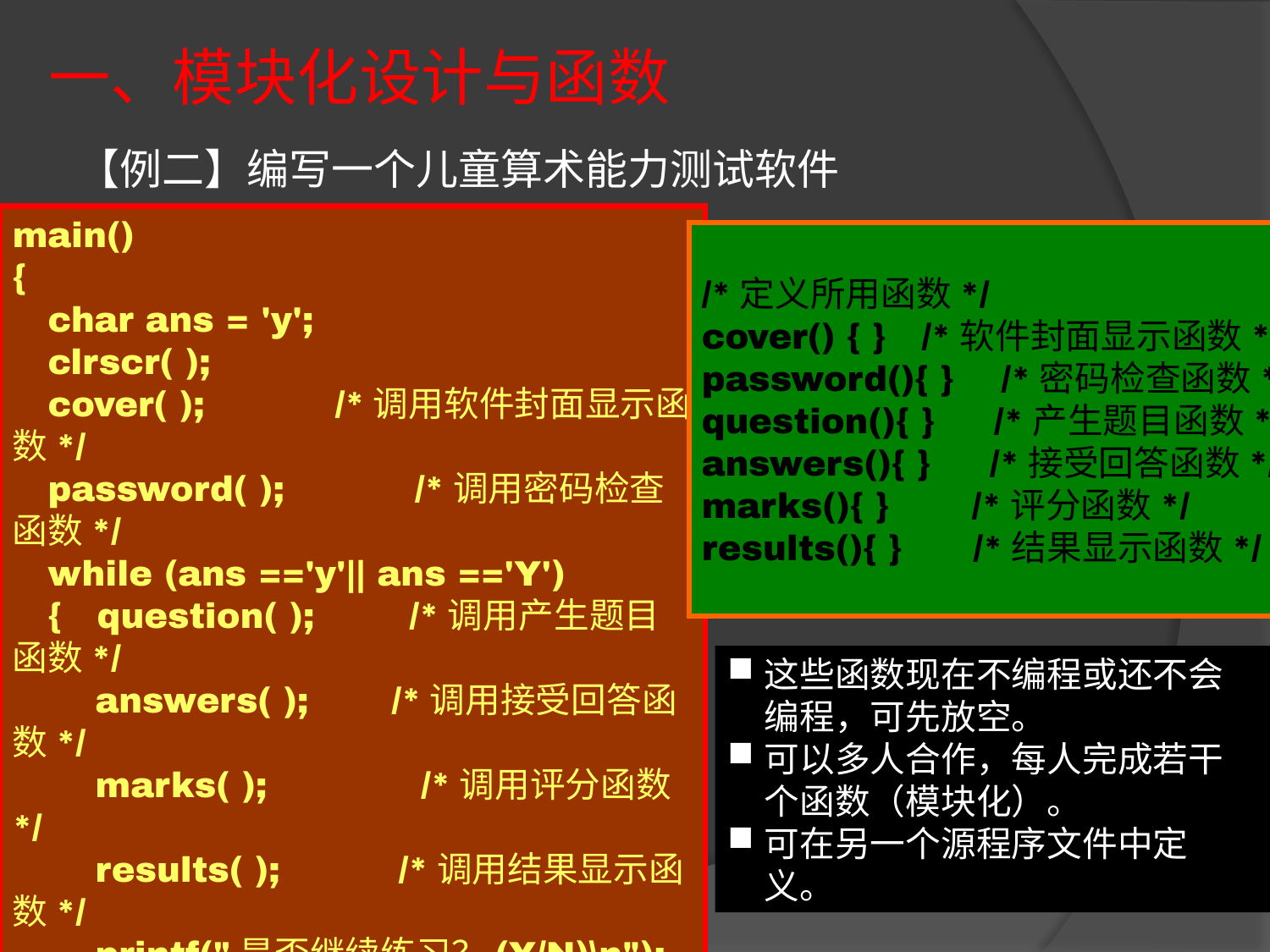

# 一、模块化设计与函数
【例二】编写一个儿童算术能力测试软件
main()
{
   char ans = 'y';
   clrscr( );
   cover( );           /*调用软件封面显示函数*/
   password( );           /*调用密码检查函数*/
   while (ans =='y'|| ans =='Y')
   {   question( );        /*调用产生题目函数*/
       answers( );       /*调用接受回答函数*/
       marks( );             /*调用评分函数*/
       results( );          /*调用结果显示函数*/
       printf("是否继续练习？(Y/N)\n");
       ans=getch ( );
    }
    printf("谢谢使用，再见！");
}

/*定义所用函数*/
cover() { }   /*软件封面显示函数*/
password(){ }    /*密码检查函数*/
question(){ }     /*产生题目函数*/
answers(){ }     /*接受回答函数*/
marks(){ }       /*评分函数*/
results(){ }      /*结果显示函数*/

这些函数现在不编程或还不会编程，可先放空。
可以多人合作，每人完成若干个函数（模块化）。
可在另一个源程序文件中定义。